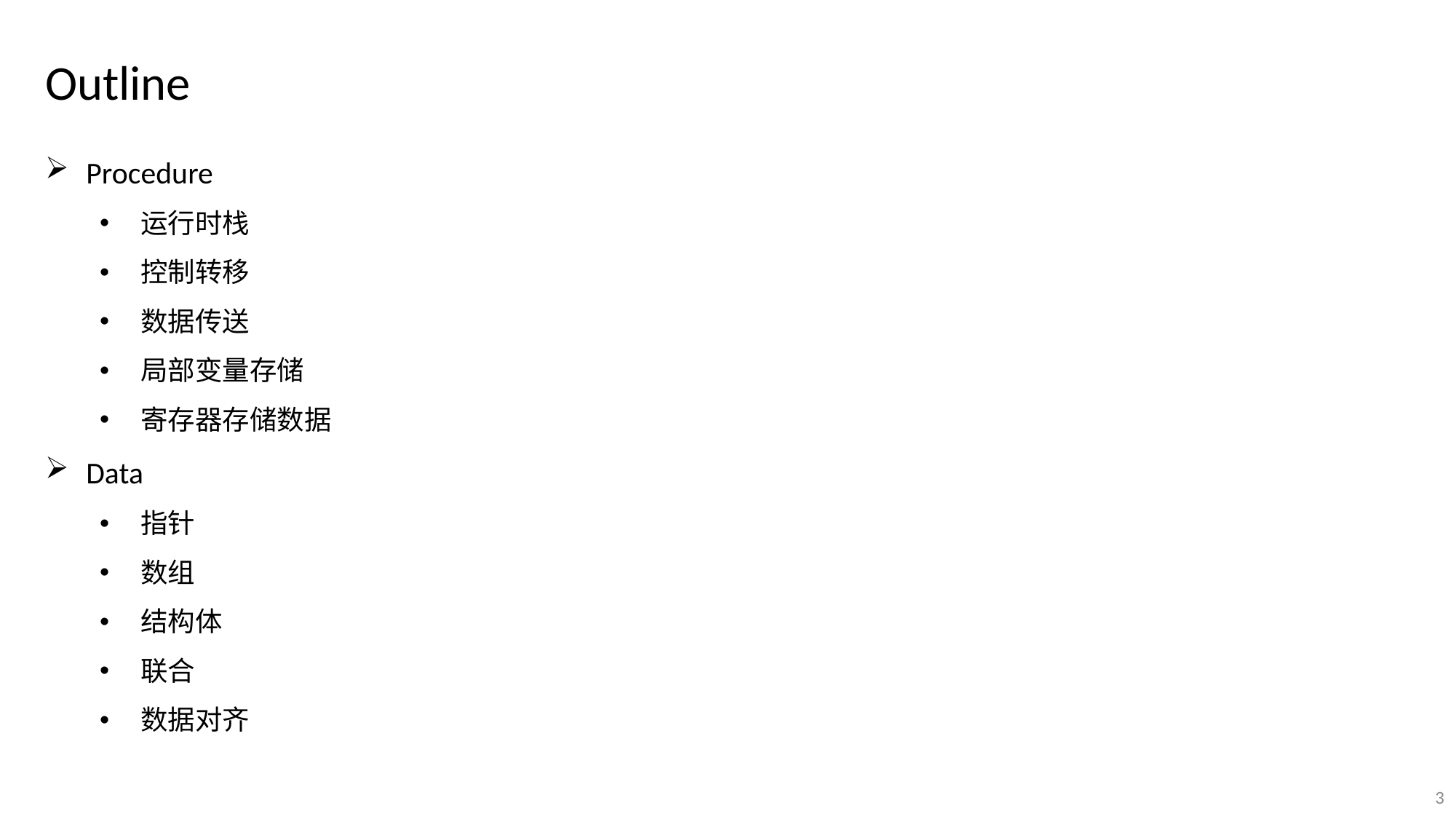

Outline
Procedure
运行时栈
控制转移
数据传送
局部变量存储
寄存器存储数据
Data
指针
数组
结构体
联合
数据对齐
3